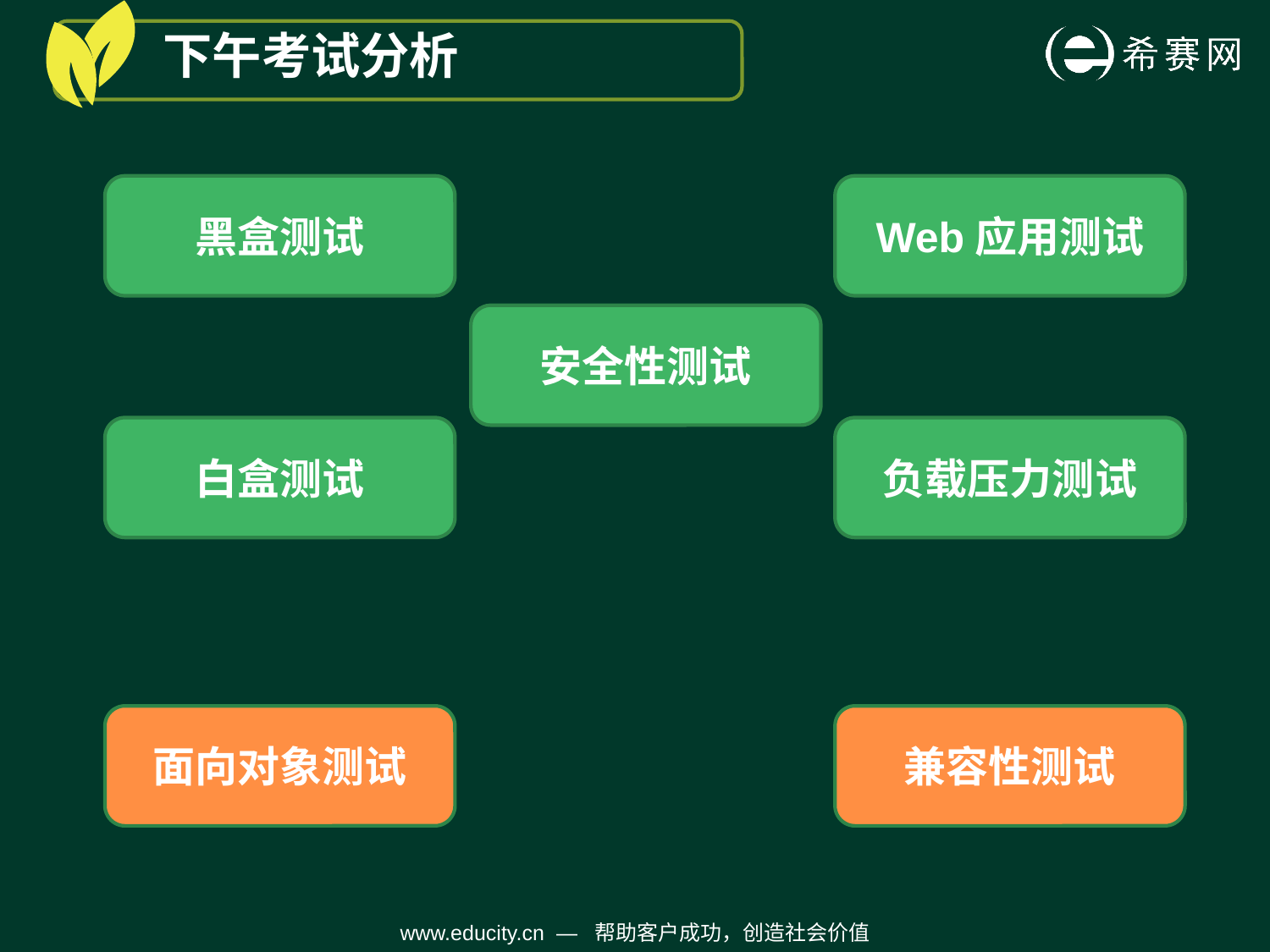

# 下午考试分析
黑盒测试
Web应用测试
安全性测试
白盒测试
负载压力测试
面向对象测试
兼容性测试